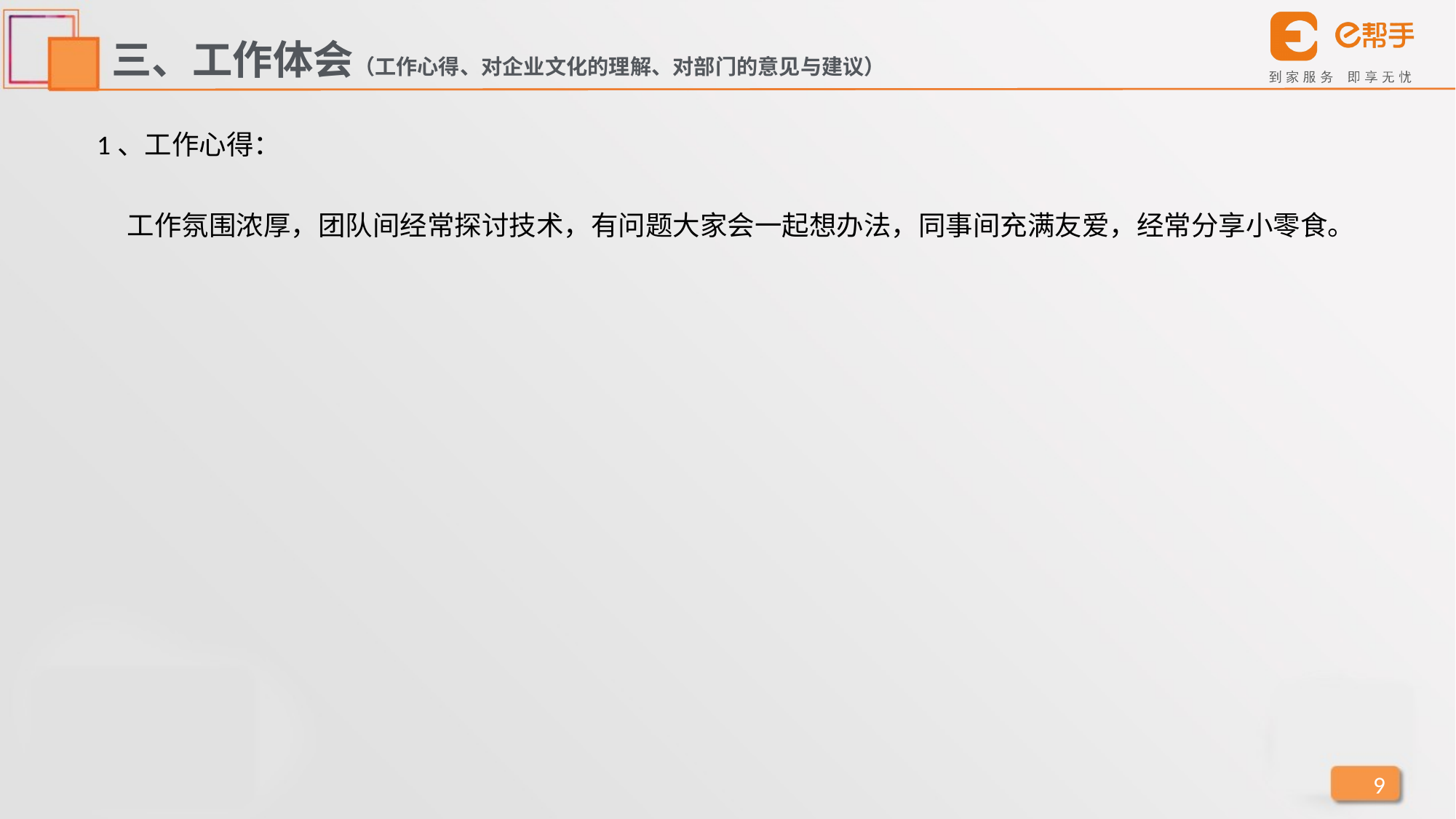

三、工作体会（工作心得、对企业文化的理解、对部门的意见与建议）
1、工作心得：
工作氛围浓厚，团队间经常探讨技术，有问题大家会一起想办法，同事间充满友爱，经常分享小零食。
9